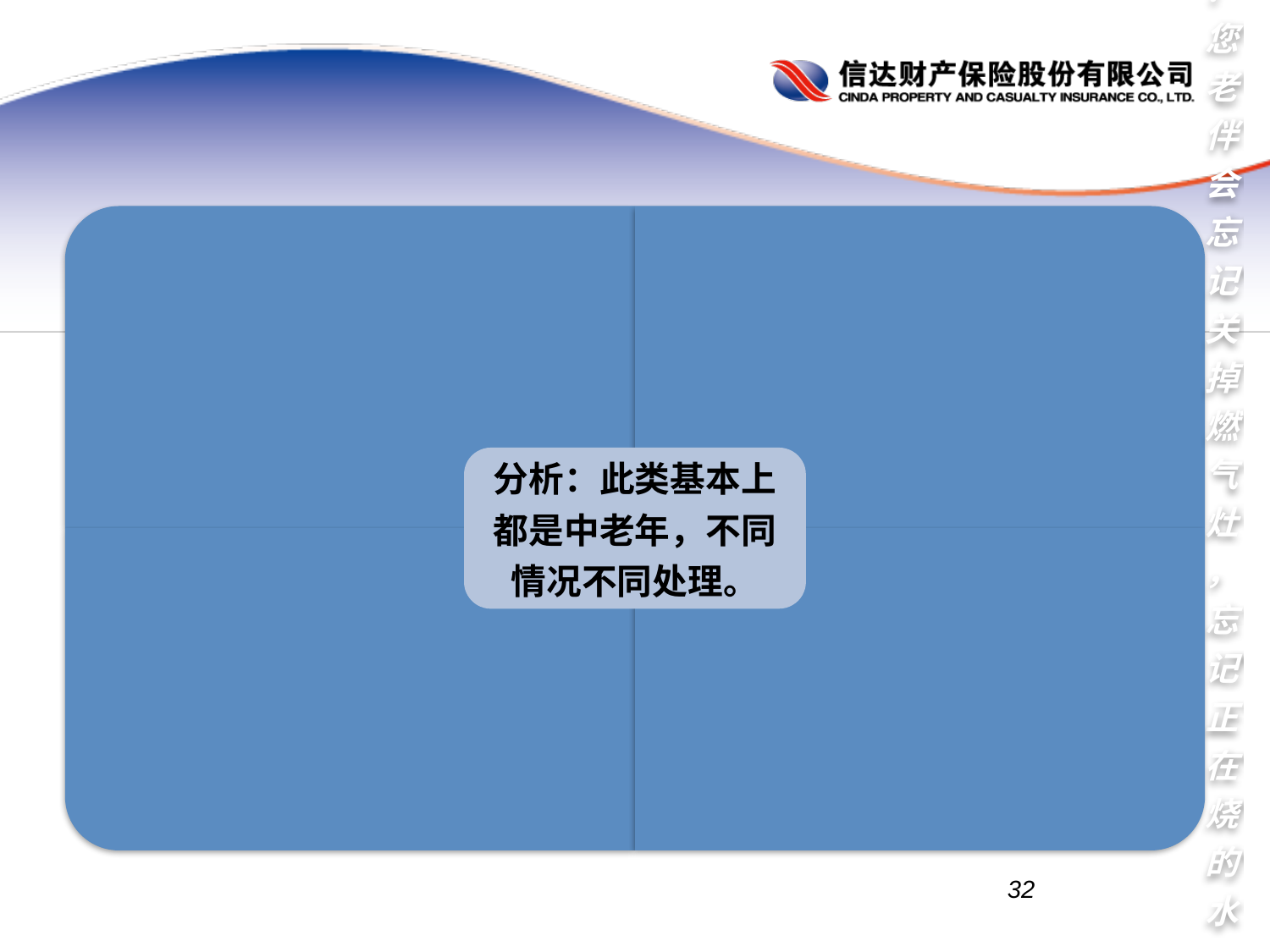

分析：此类基本上都是中老年，不同情况不同处理。
“您附近很多用户都选择了我们的方案，40元最高51万的保障，您很有必要了解一下！”
“我们了解到，身边已经发生过好几次燃气意外事故，有些上了新闻，对于用户责任造成的意外，社保是不予赔付的，我公司也不会赔偿。”
32